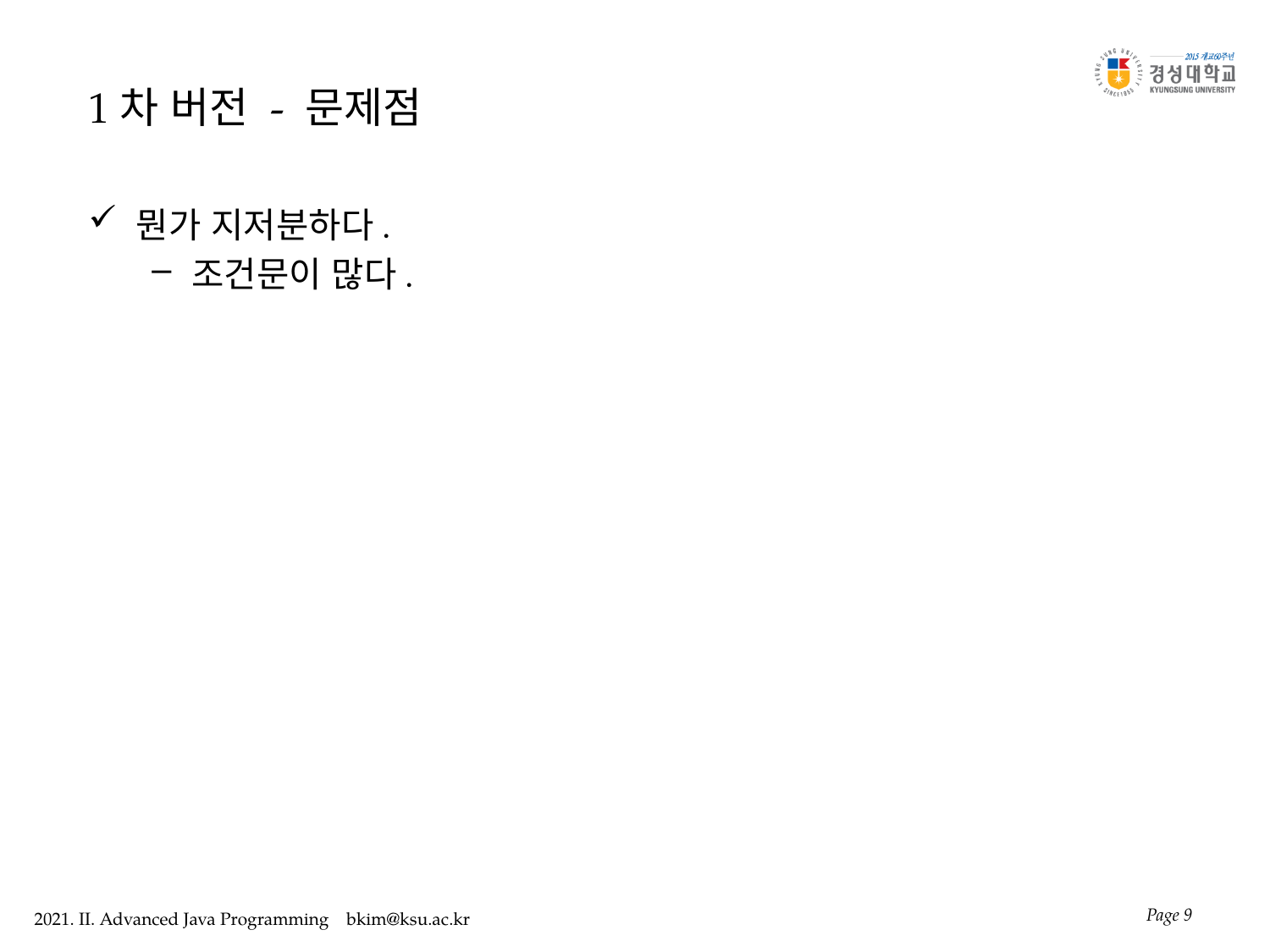

# 1차 버전 - 문제점
뭔가 지저분하다.
조건문이 많다.
Page 9